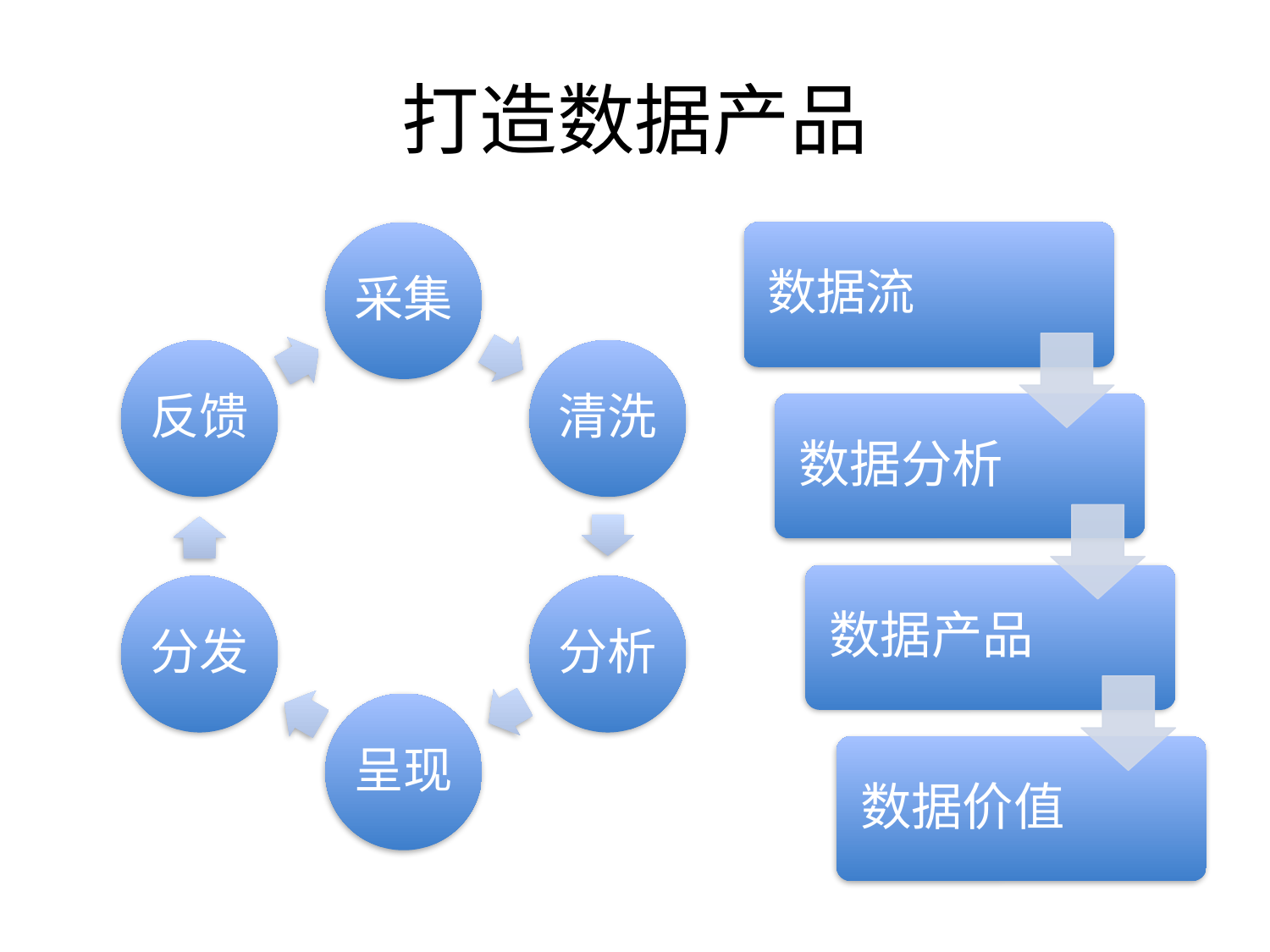

# 打造数据产品
采集

清洗

分析

呈现

分发

反馈

数据流
数据分析
数据产品
数据价值